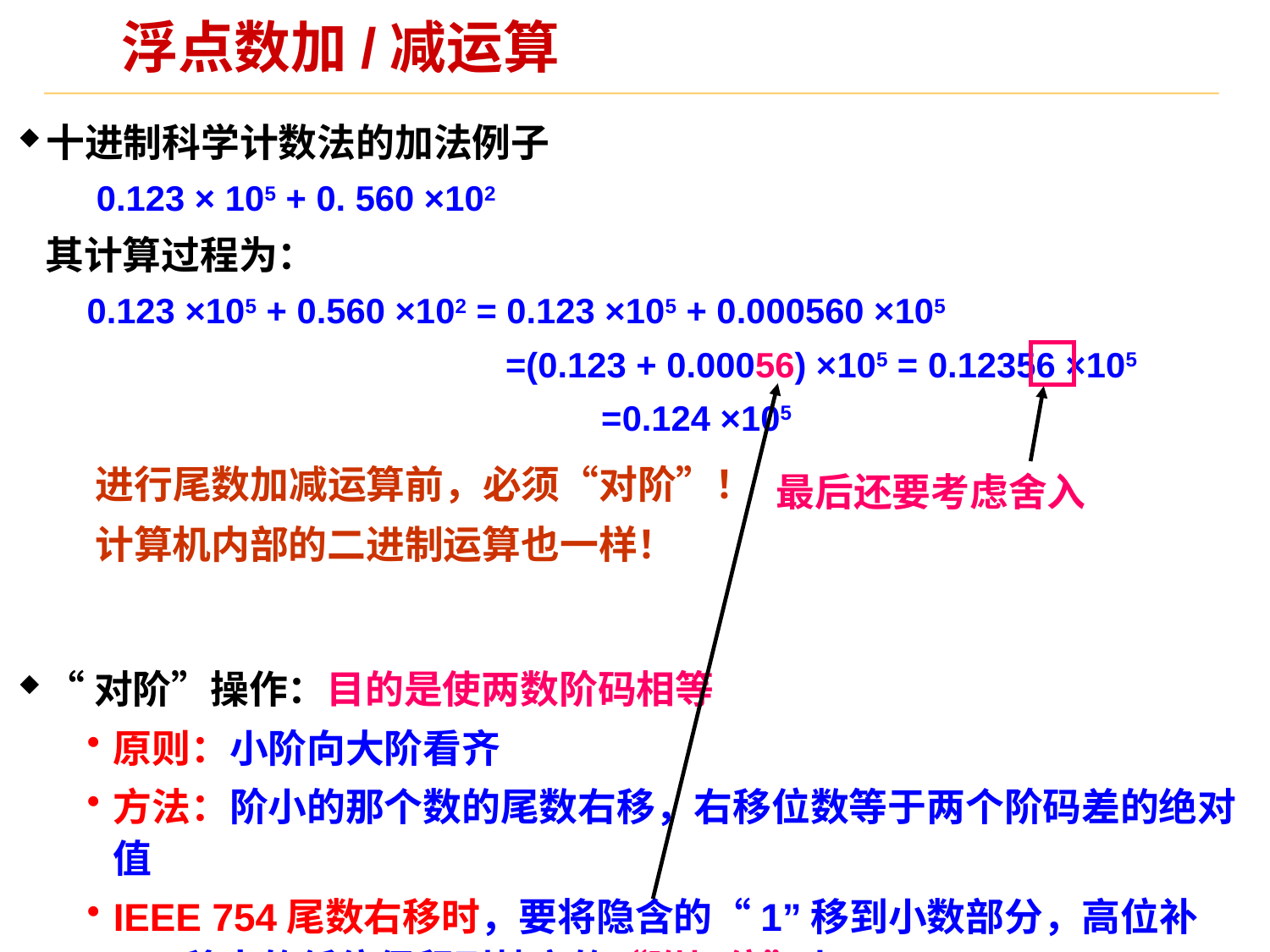

浮点数加/减运算
十进制科学计数法的加法例子
 0.123 × 105 + 0. 560 ×102
  其计算过程为：
0.123 ×105 + 0.560 ×102 = 0.123 ×105 + 0.000560 ×105
                                           =(0.123 + 0.00056) ×105 = 0.12356 ×105
				           =0.124 ×105

“对阶”操作：目的是使两数阶码相等
原则：小阶向大阶看齐
方法：阶小的那个数的尾数右移，右移位数等于两个阶码差的绝对值
IEEE 754尾数右移时，要将隐含的“1”移到小数部分，高位补0，移出的低位保留到特定的“附加位”上

进行尾数加减运算前，必须“对阶”！
最后还要考虑舍入
计算机内部的二进制运算也一样！
53